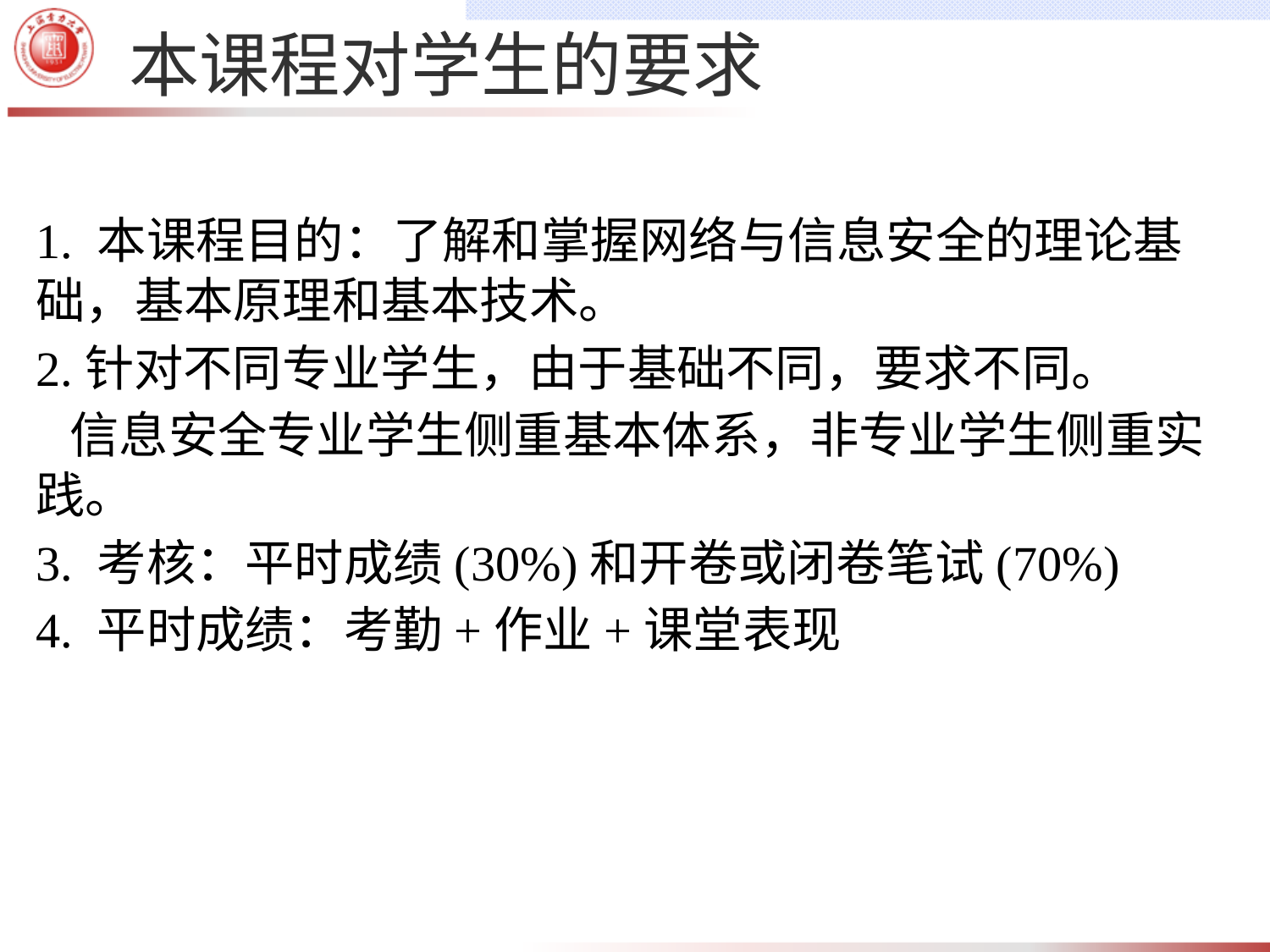

# 本课程对学生的要求
1. 本课程目的：了解和掌握网络与信息安全的理论基础，基本原理和基本技术。
2.针对不同专业学生，由于基础不同，要求不同。
  信息安全专业学生侧重基本体系，非专业学生侧重实践。
3. 考核：平时成绩(30%)和开卷或闭卷笔试(70%)
4. 平时成绩：考勤+作业+课堂表现